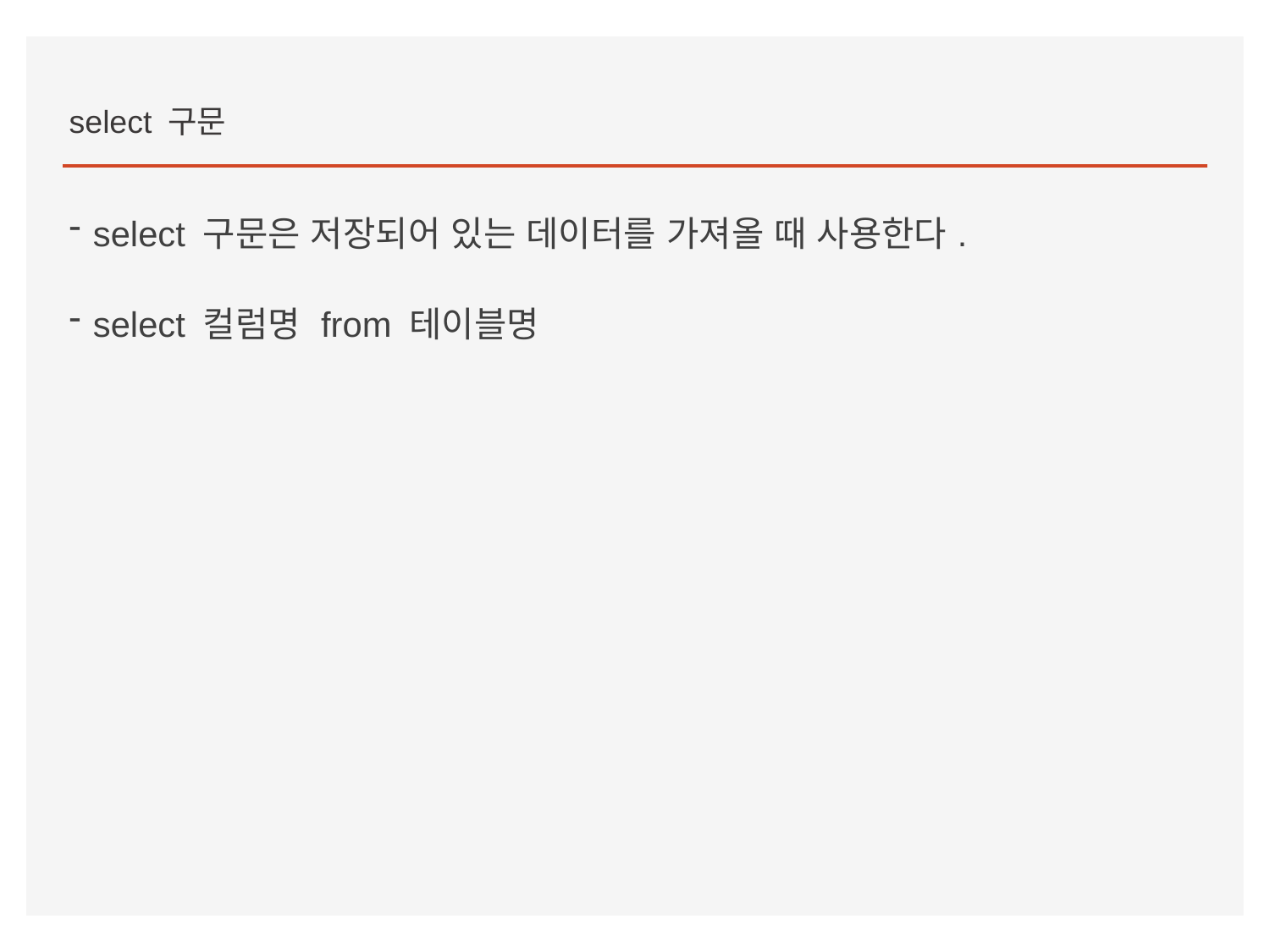

select 구문
select 구문은 저장되어 있는 데이터를 가져올 때 사용한다.
select 컬럼명 from 테이블명